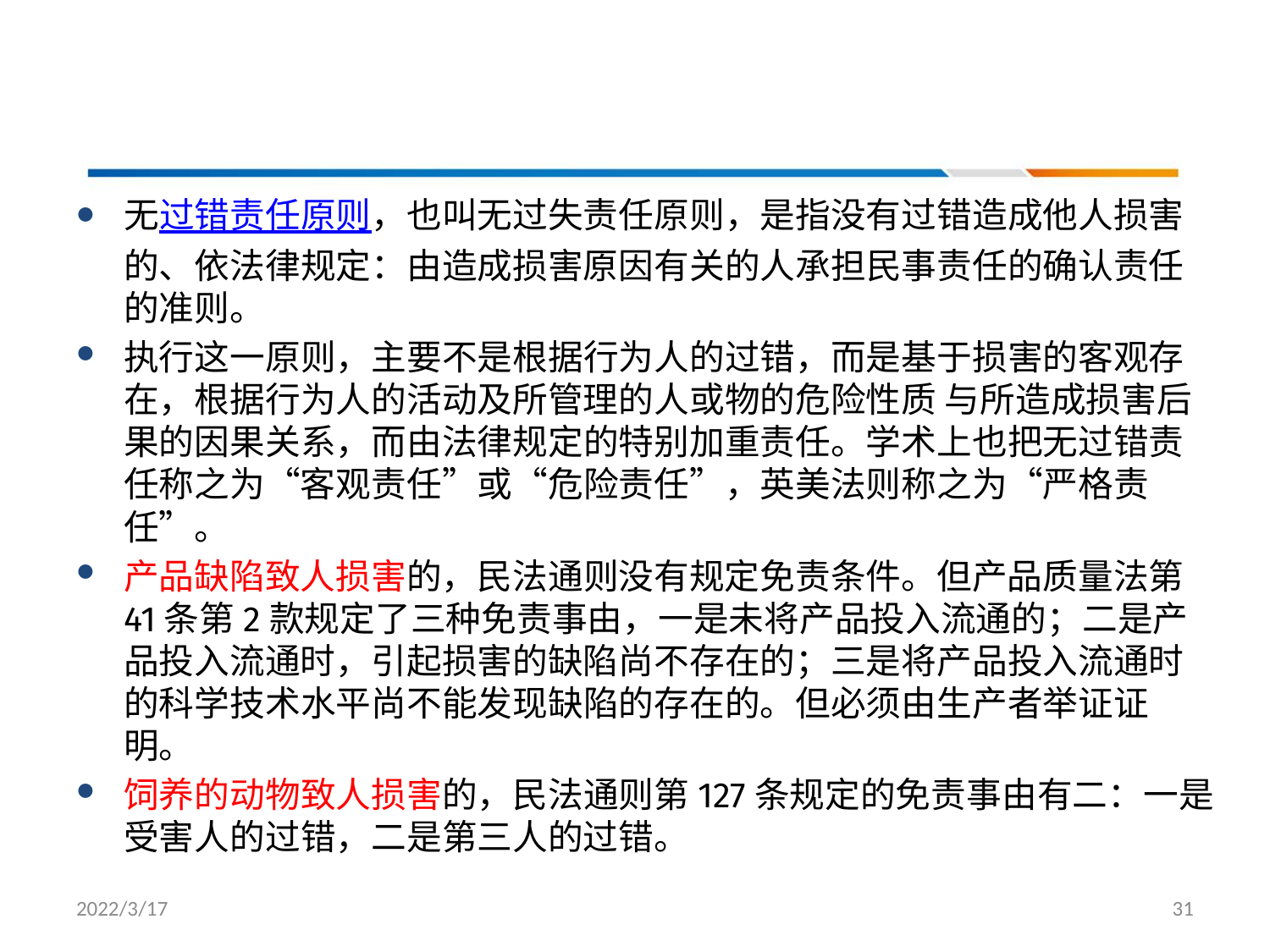

#
无过错责任原则，也叫无过失责任原则，是指没有过错造成他人损害的、依法律规定：由造成损害原因有关的人承担民事责任的确认责任的准则。
执行这一原则，主要不是根据行为人的过错，而是基于损害的客观存在，根据行为人的活动及所管理的人或物的危险性质 与所造成损害后果的因果关系，而由法律规定的特别加重责任。学术上也把无过错责任称之为“客观责任”或“危险责任”，英美法则称之为“严格责任”。
产品缺陷致人损害的，民法通则没有规定免责条件。但产品质量法第41条第2款规定了三种免责事由，一是未将产品投入流通的；二是产品投入流通时，引起损害的缺陷尚不存在的；三是将产品投入流通时的科学技术水平尚不能发现缺陷的存在的。但必须由生产者举证证明。
饲养的动物致人损害的，民法通则第127条规定的免责事由有二：一是受害人的过错，二是第三人的过错。
2022/3/17

31